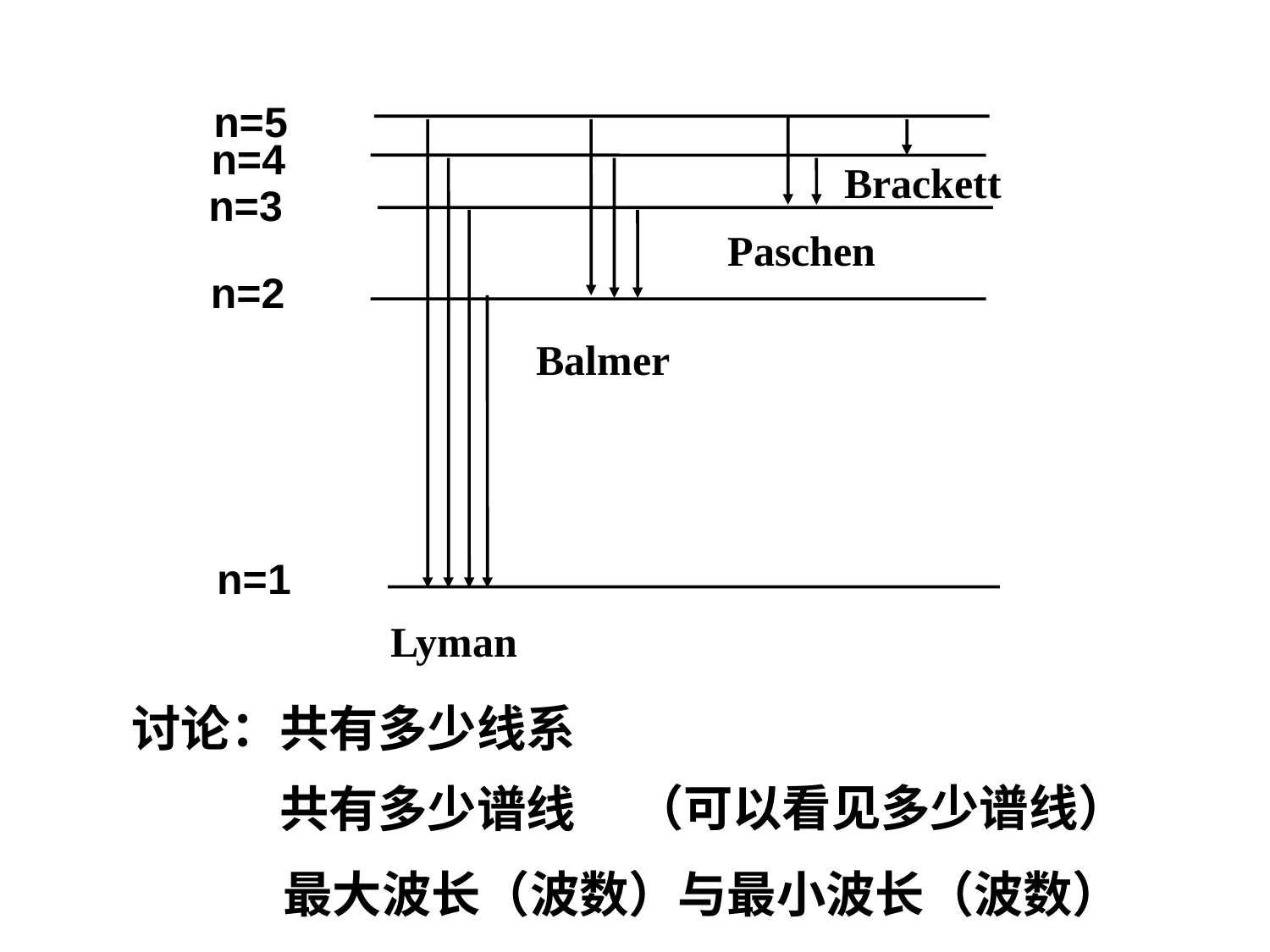

n=5

n=4
Brackett

n=3

Paschen
n=2

Balmer
n=1

Lyman
讨论：共有多少线系
         （可以看见多少谱线）
           共有多少谱线
           最大波长（波数）与最小波长（波数）